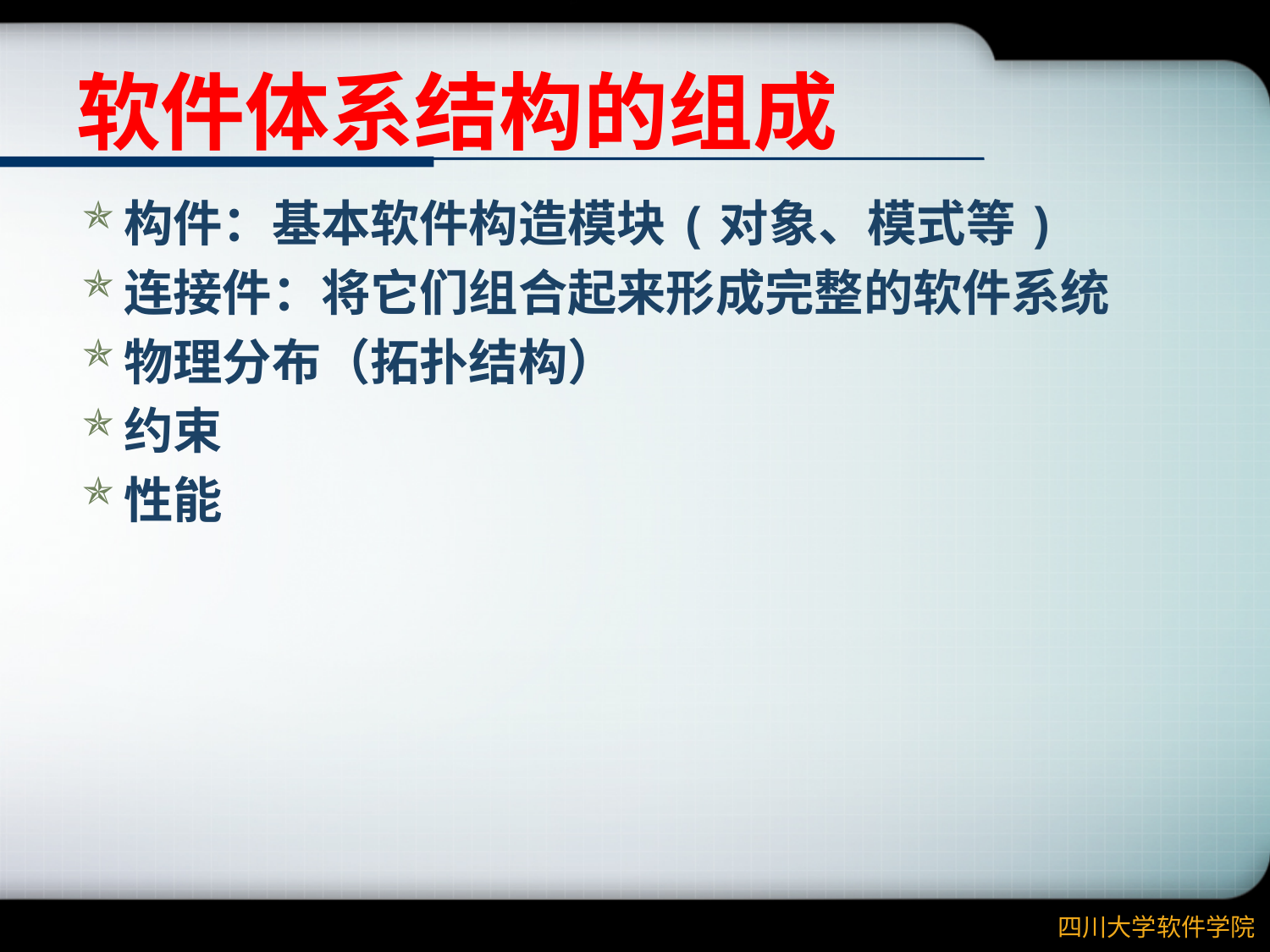

# 软件体系结构的组成
构件：基本软件构造模块(对象、模式等)
连接件：将它们组合起来形成完整的软件系统
物理分布（拓扑结构）
约束
性能